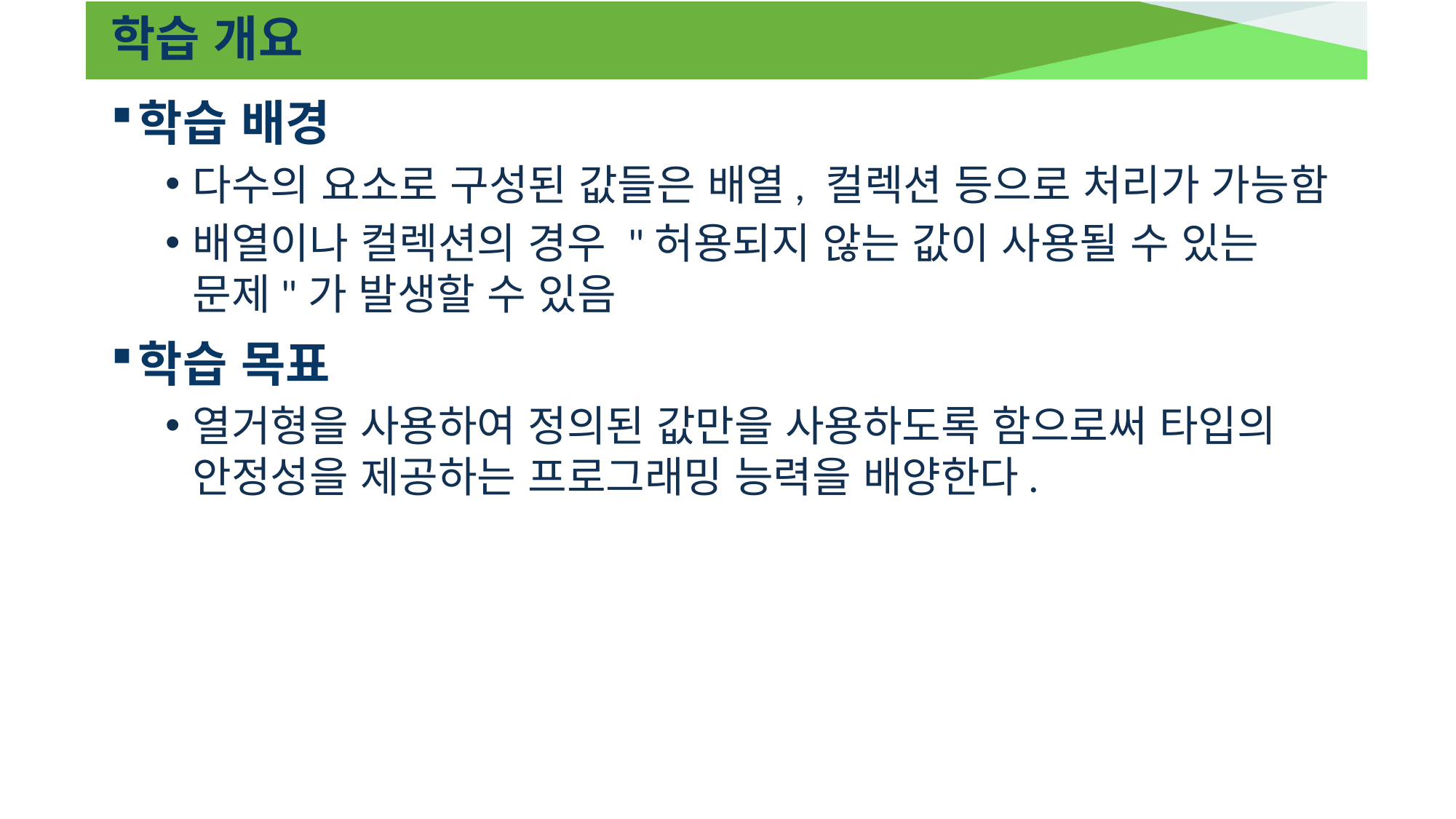

# 학습 개요
학습 배경
다수의 요소로 구성된 값들은 배열, 컬렉션 등으로 처리가 가능함
배열이나 컬렉션의 경우 "허용되지 않는 값이 사용될 수 있는 문제"가 발생할 수 있음
학습 목표
열거형을 사용하여 정의된 값만을 사용하도록 함으로써 타입의 안정성을 제공하는 프로그래밍 능력을 배양한다.